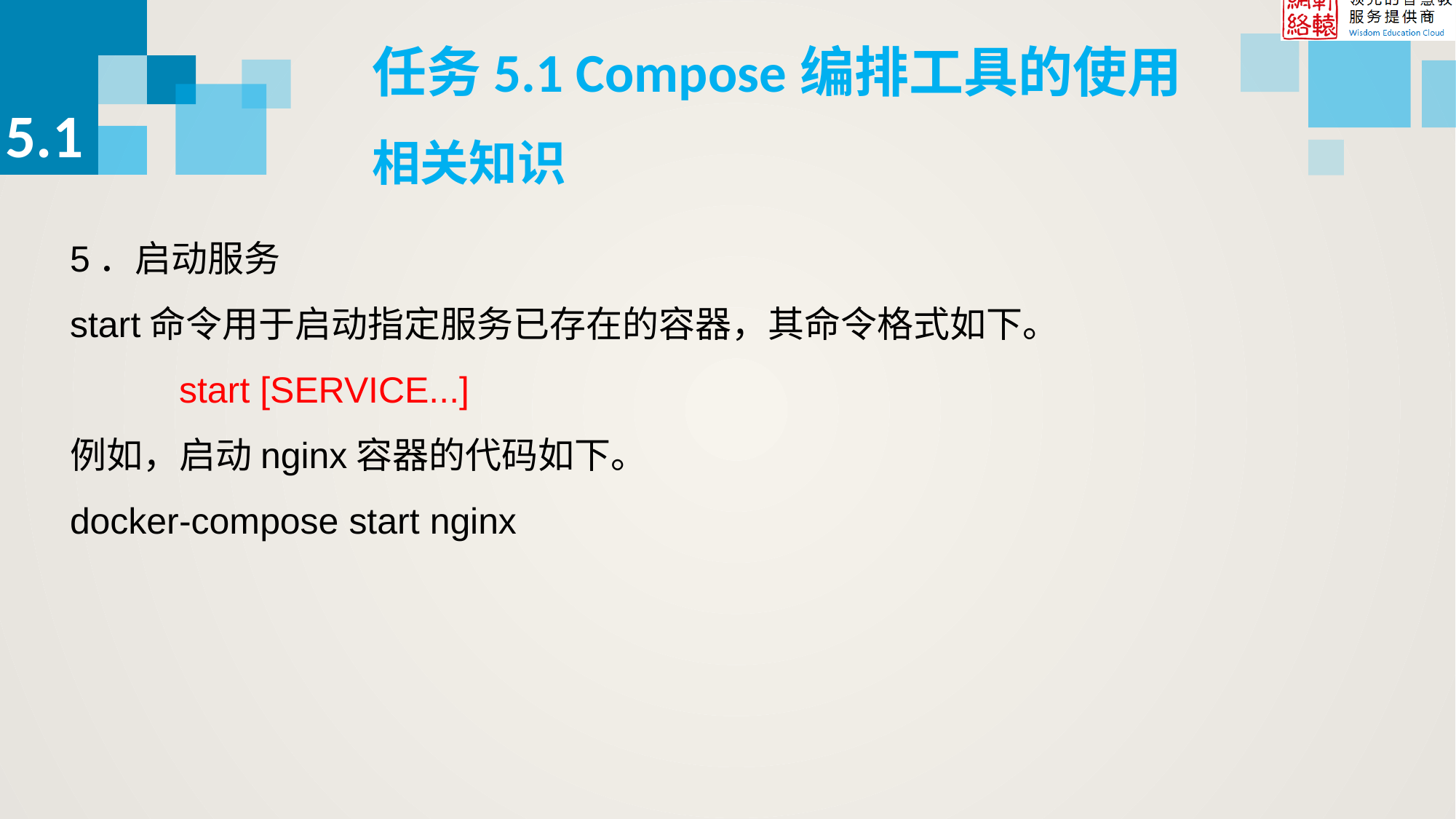

任务5.1 Compose编排工具的使用
5.1
相关知识
5．启动服务
start命令用于启动指定服务已存在的容器，其命令格式如下。
	start [SERVICE...]
例如，启动nginx容器的代码如下。
docker-compose start nginx